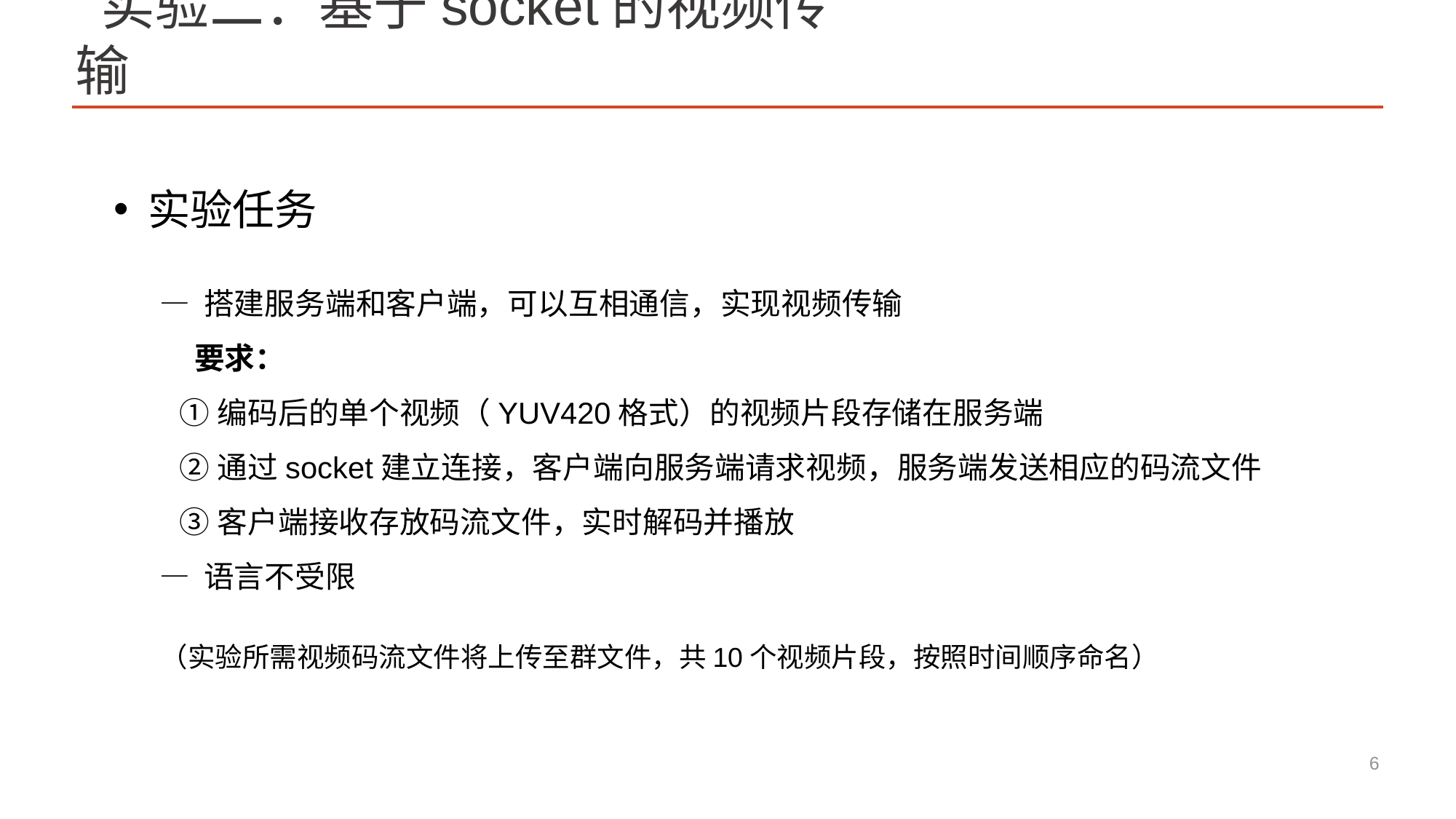

# 实验二：基于socket的视频传输
实验任务
— 搭建服务端和客户端，可以互相通信，实现视频传输
    要求：
   ①编码后的单个视频（YUV420格式）的视频片段存储在服务端
   ②通过socket建立连接，客户端向服务端请求视频，服务端发送相应的码流文件
   ③客户端接收存放码流文件，实时解码并播放
— 语言不受限
（实验所需视频码流文件将上传至群文件，共10个视频片段，按照时间顺序命名）
6